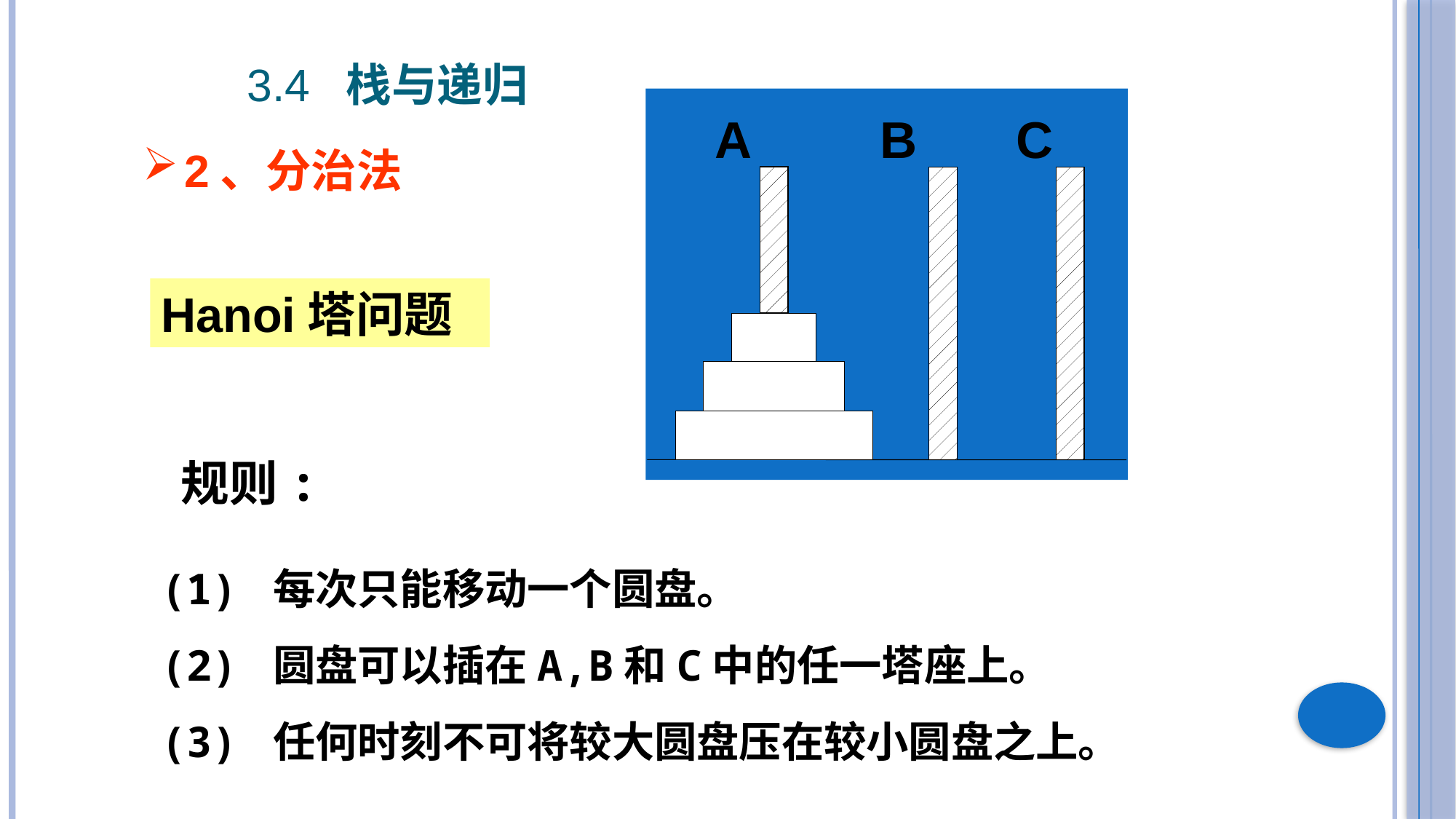

3.4  栈与递归

A
B
C

2、分治法
Hanoi塔问题
规则:
(1) 每次只能移动一个圆盘。
(2) 圆盘可以插在A,B和C中的任一塔座上。
(3) 任何时刻不可将较大圆盘压在较小圆盘之上。